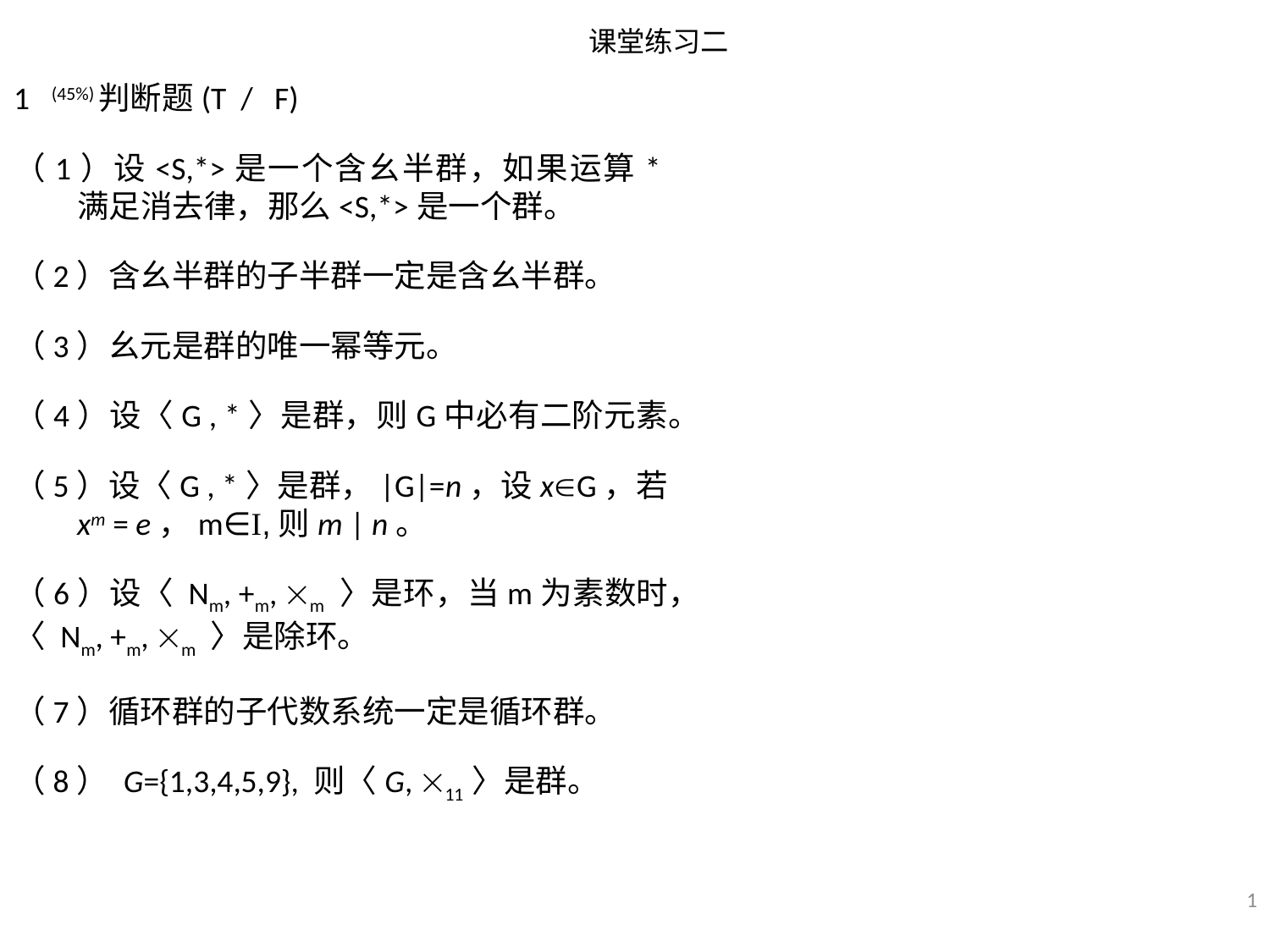

课堂练习二
1   (45%)判断题(T  /   F)
（1）设<S,*>是一个含幺半群，如果运算*满足消去律，那么<S,*>是一个群。
（2）含幺半群的子半群一定是含幺半群。
（3）幺元是群的唯一幂等元。
（4）设〈G , *〉是群，则G中必有二阶元素。
（5）设〈G , *〉是群，|G|=n，设x∈G，若xm = e，m∈I,则m | n。
（6）设〈 Nm, +m, ×m 〉是环，当m为素数时，〈 Nm, +m, ×m 〉是除环。
（7）循环群的子代数系统一定是循环群。
（8） G={1,3,4,5,9}, 则〈G, ×11 〉是群。
1